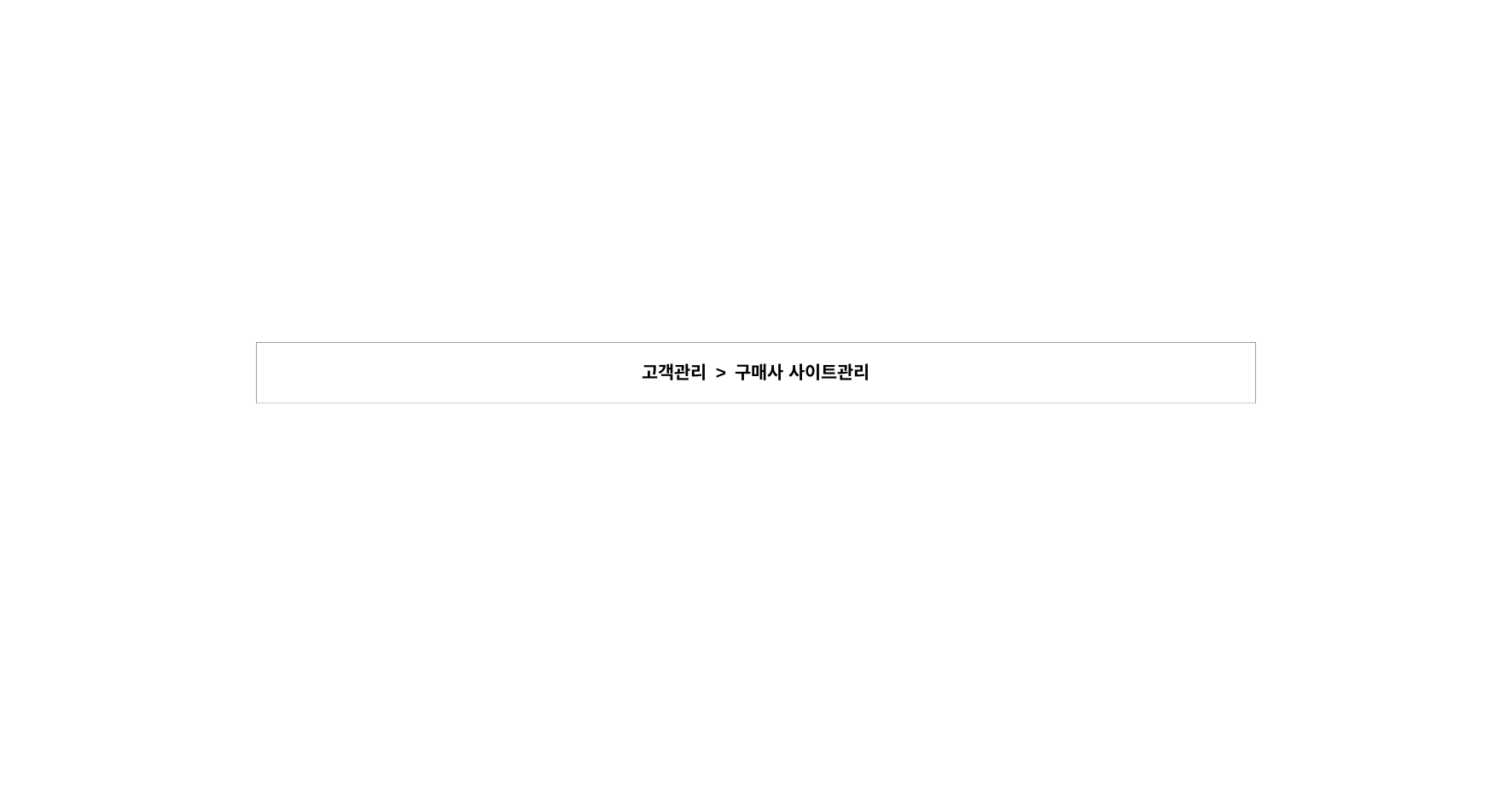

| 고객관리 > 구매사 사이트관리 |
| --- |